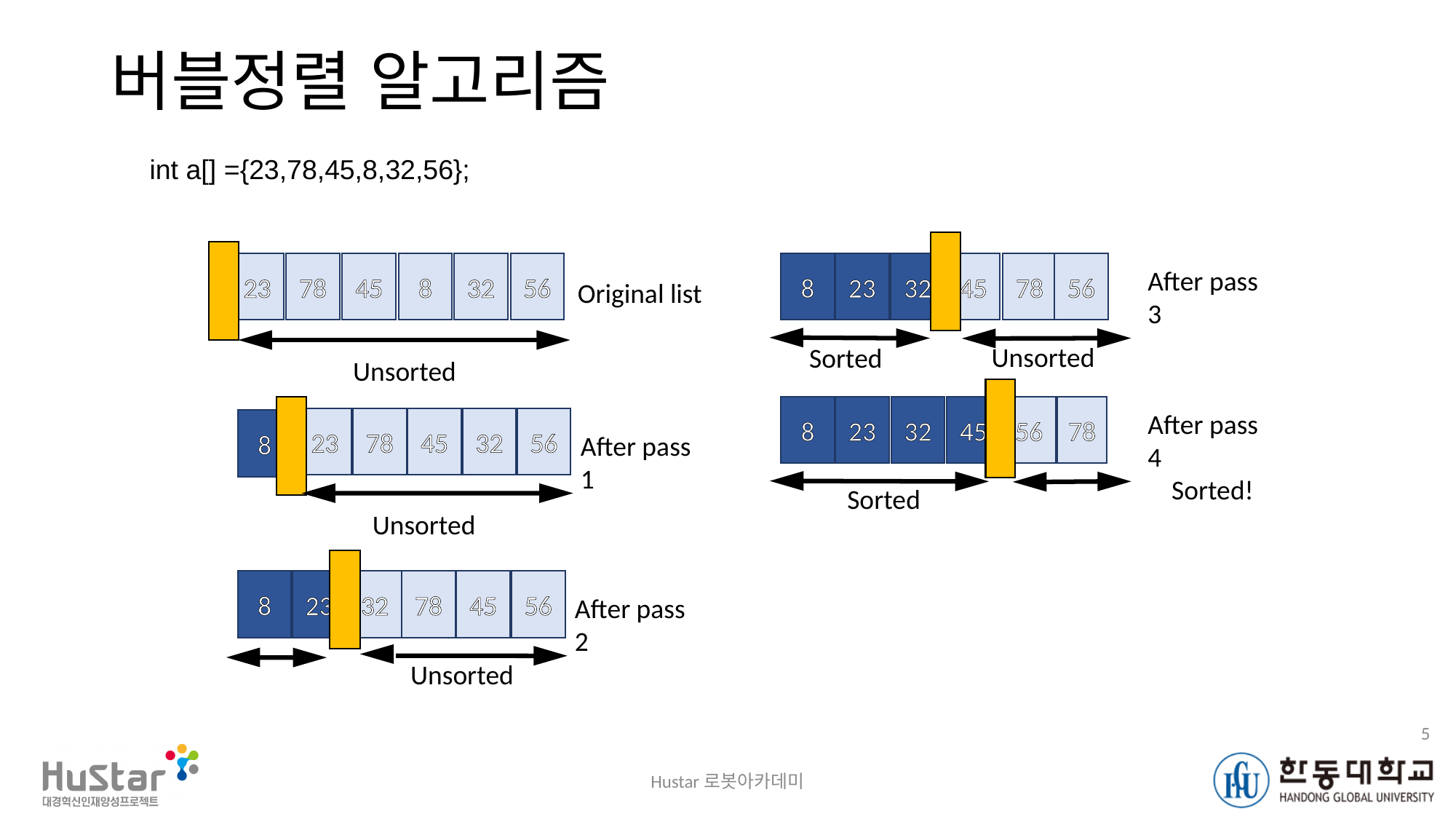

# 버블정렬 알고리즘

int a[] ={23,78,45,8,32,56};

45
8
78
23
32
56
8
45
78
23
32
56
After pass 3
Original list

Unsorted
Sorted
Unsorted

78
8
45
23
32
56

After pass 4
Sorted!
23
78
45
8
32
56
After pass 1

Sorted

Unsorted

8
78
45
23
32
56
After pass 2

Unsorted
5
Hustar로봇아카데미